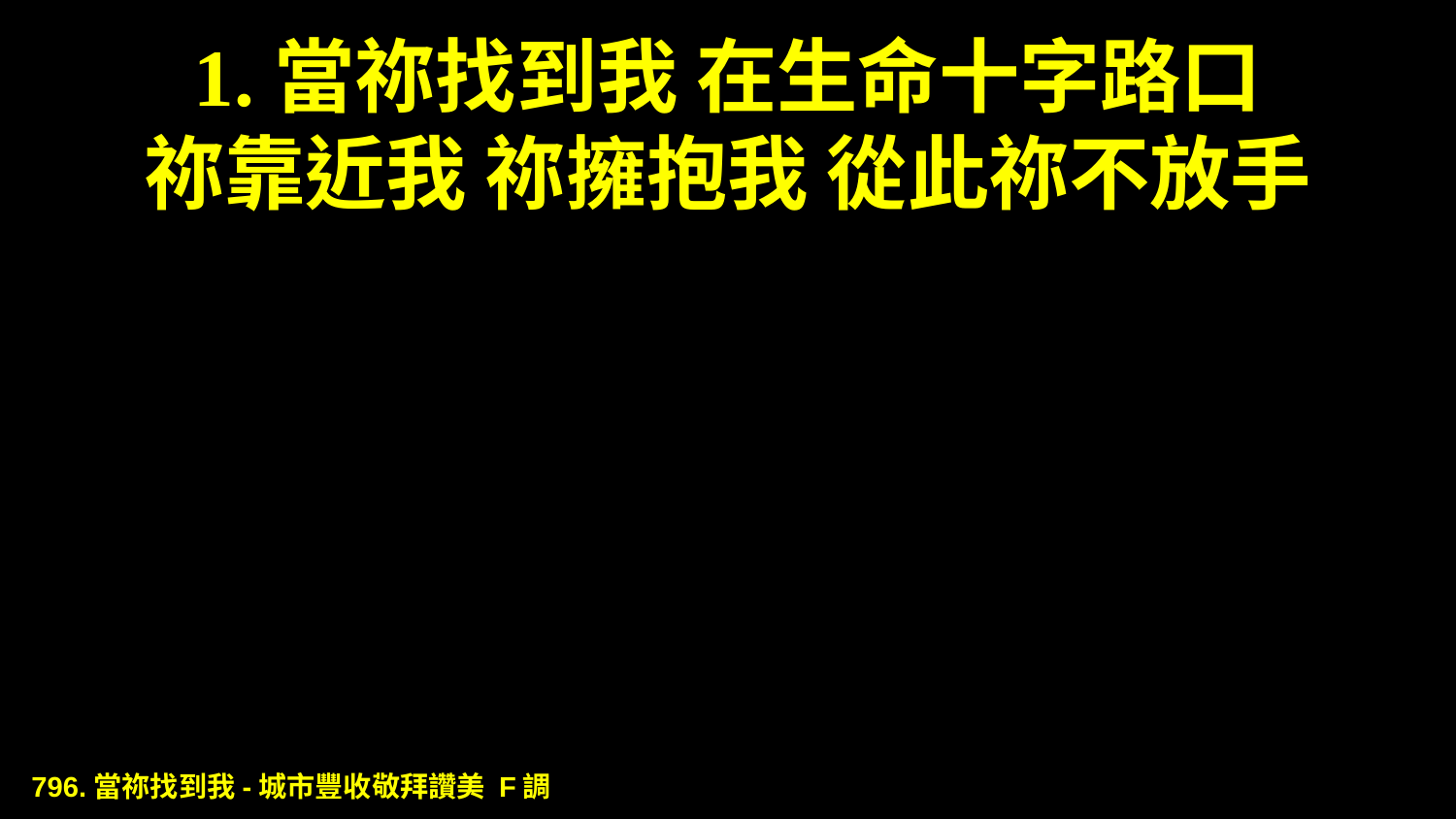

# 1.當祢找到我 在生命十字路口 祢靠近我 祢擁抱我 從此祢不放手
796.當祢找到我-城市豐收敬拜讚美 F調